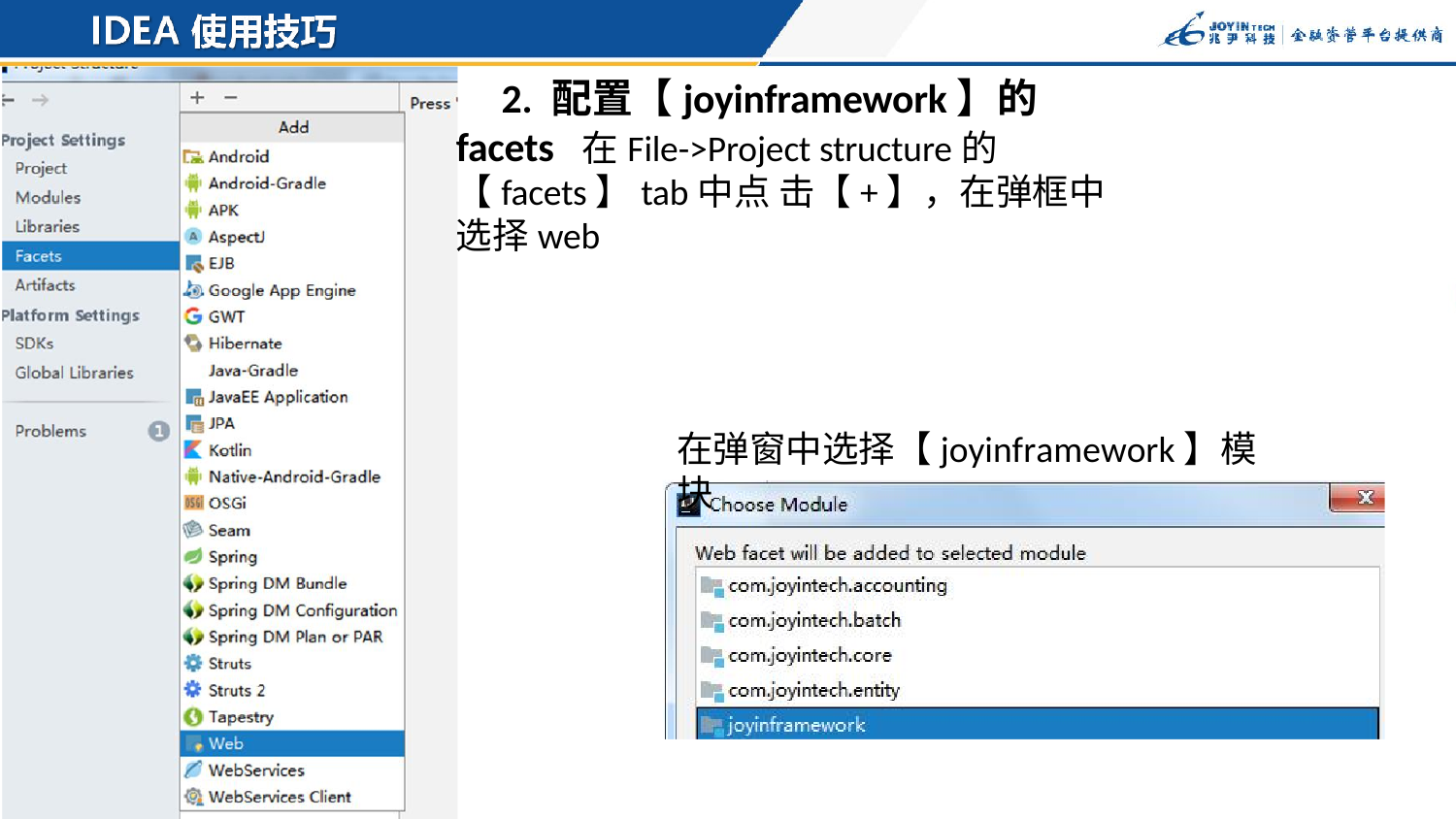

# 2. 配置【joyinframework】的facets  在File->Project structure的【facets】tab中点 击【+】，在弹框中选择web
在弹窗中选择【joyinframework】模块